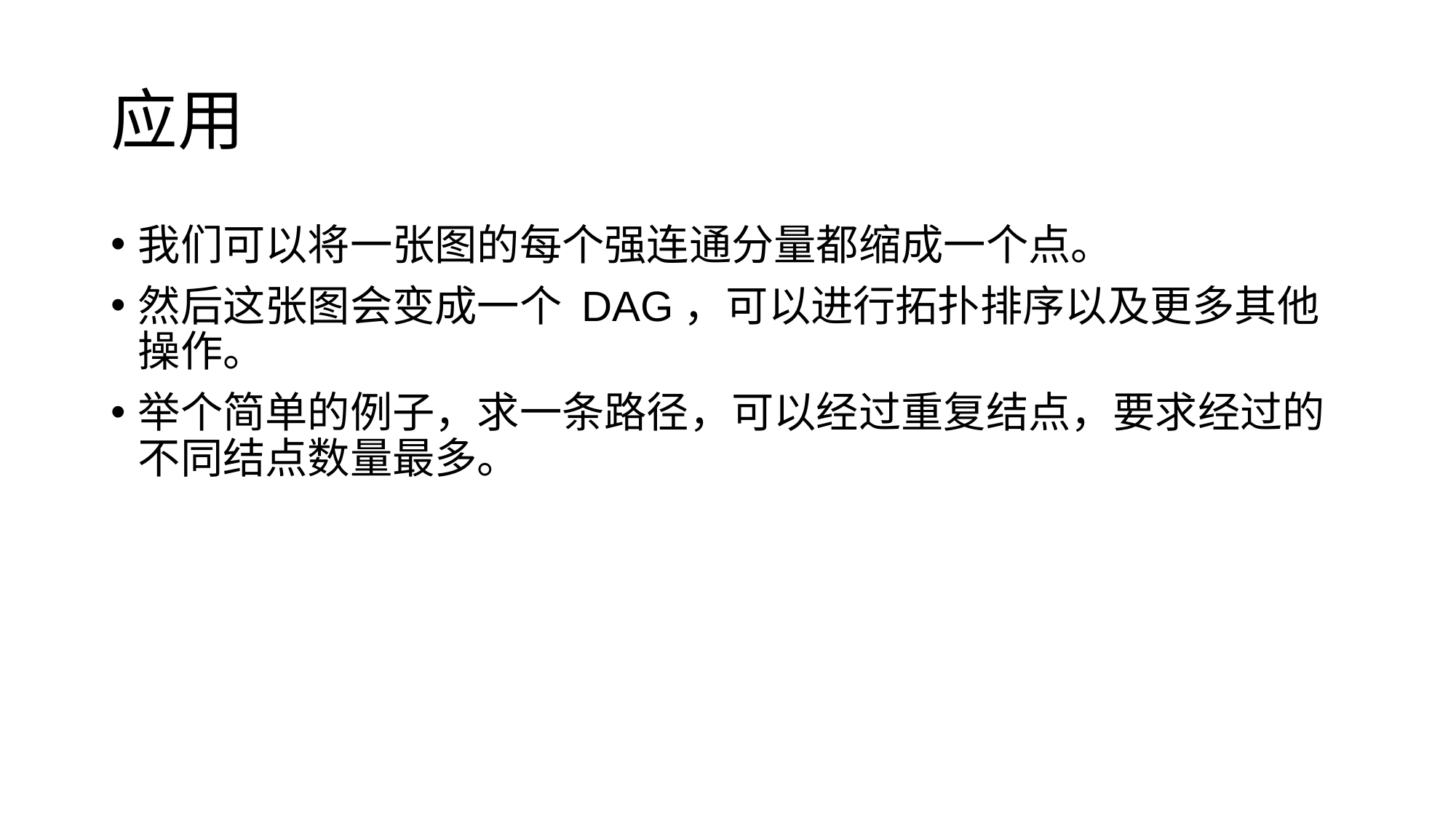

# 应用
我们可以将一张图的每个强连通分量都缩成一个点。
然后这张图会变成一个 DAG，可以进行拓扑排序以及更多其他操作。
举个简单的例子，求一条路径，可以经过重复结点，要求经过的不同结点数量最多。